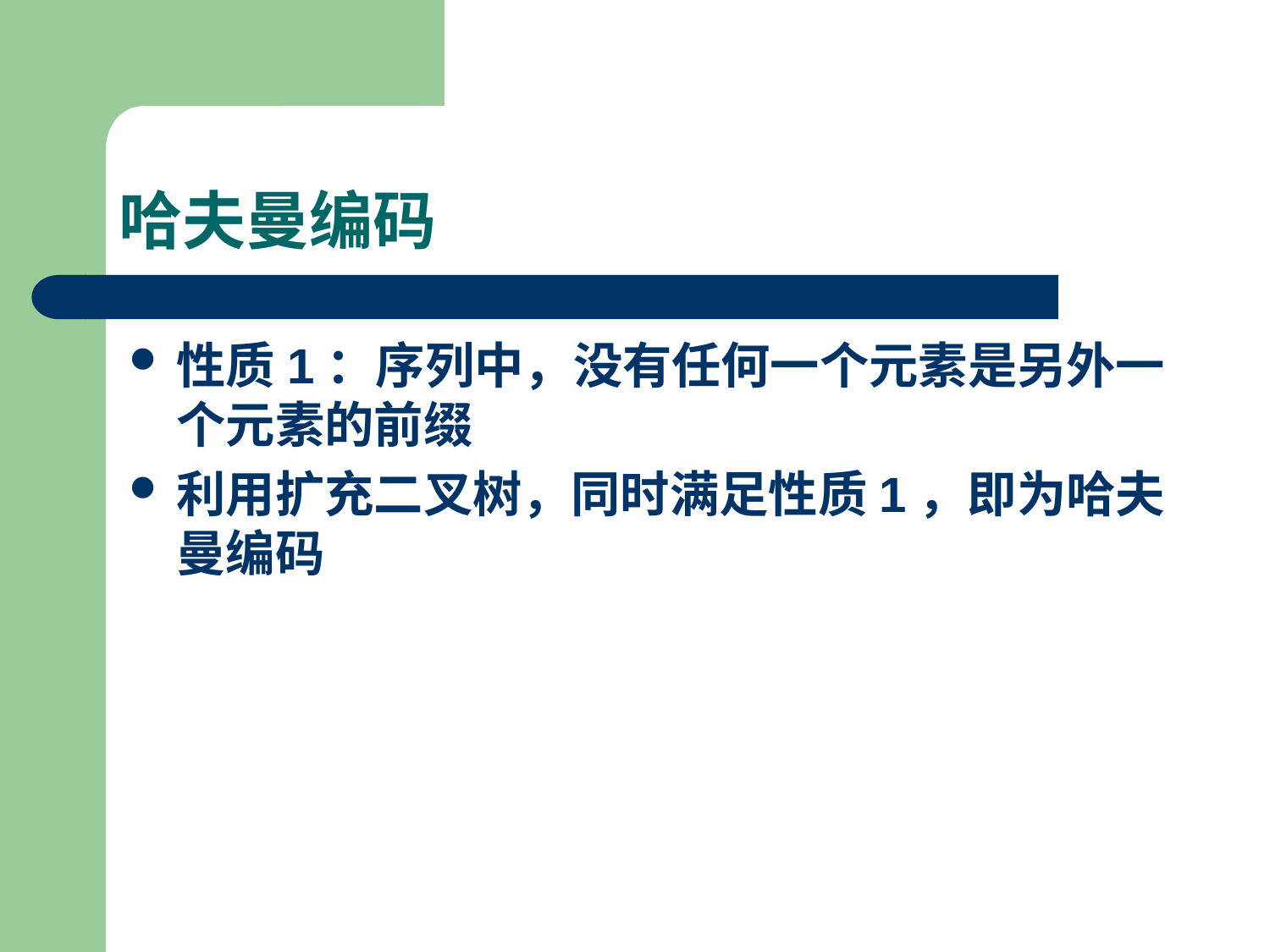

# 哈夫曼编码
性质1：序列中，没有任何一个元素是另外一个元素的前缀
利用扩充二叉树，同时满足性质1，即为哈夫曼编码